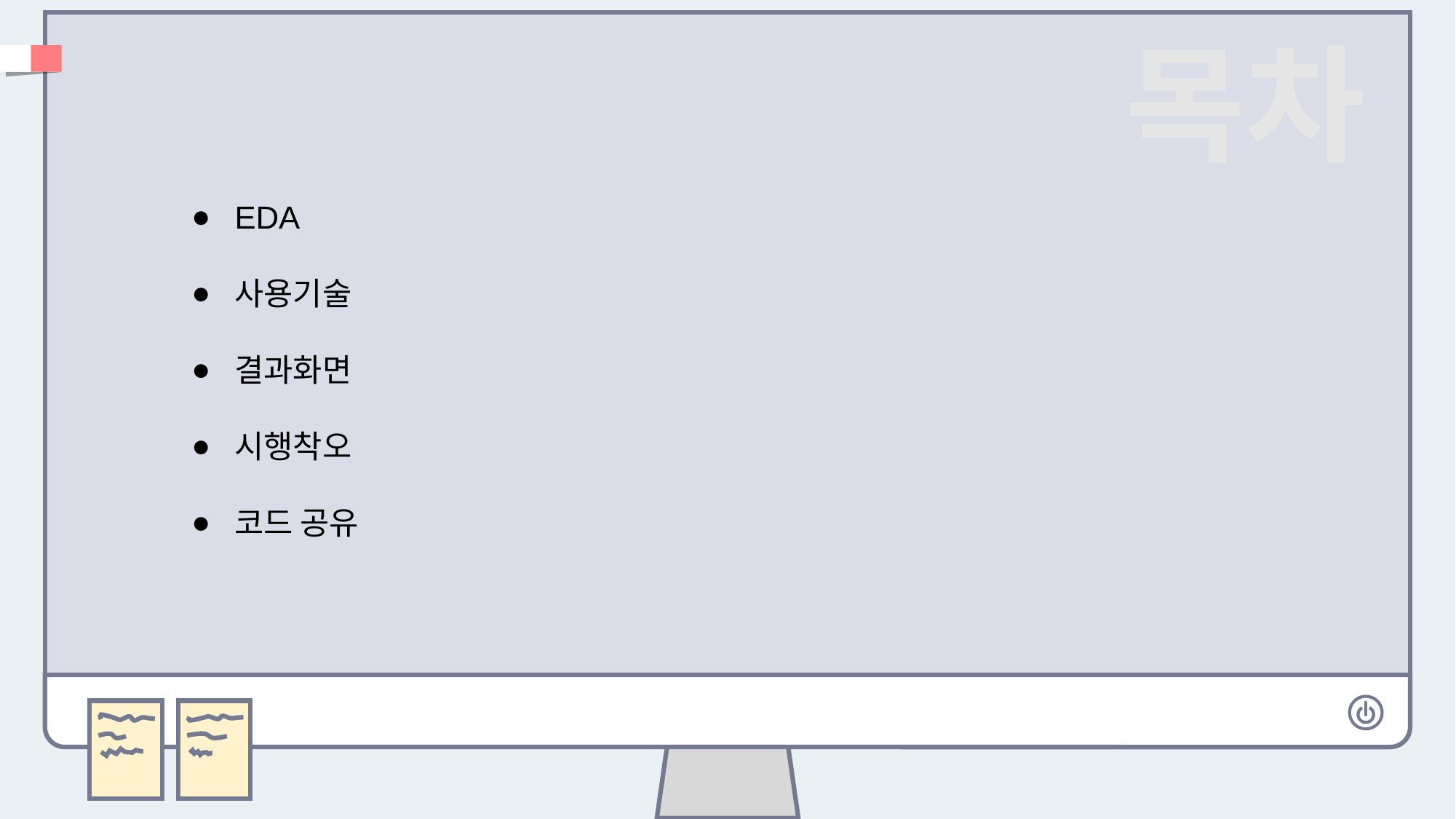

목차
EDA

사용기술

결과화면

시행착오

코드 공유